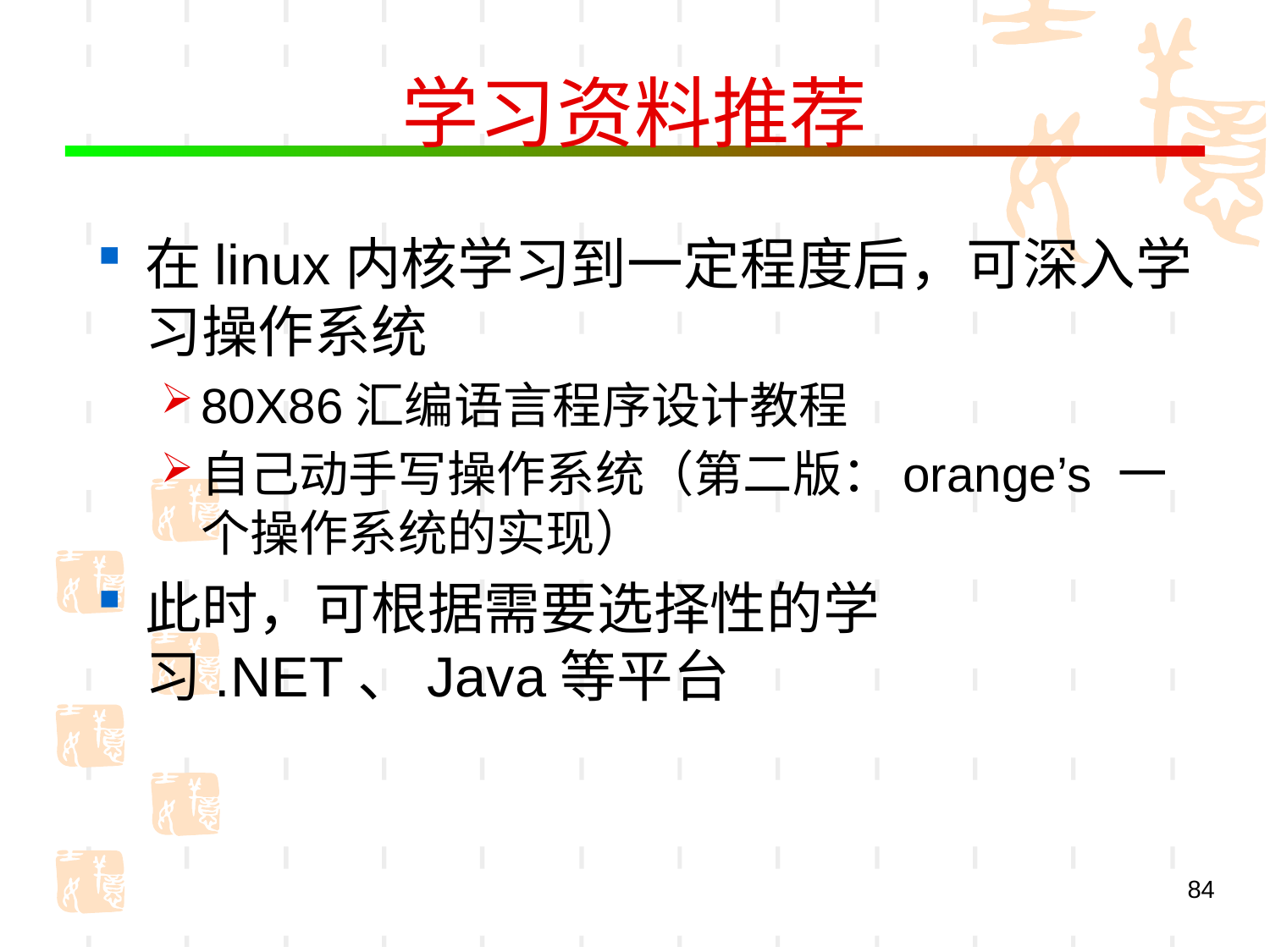

# 学习资料推荐
在linux内核学习到一定程度后，可深入学习操作系统
80X86汇编语言程序设计教程
自己动手写操作系统（第二版：orange’s 一个操作系统的实现）
此时，可根据需要选择性的学习.NET、Java等平台
84